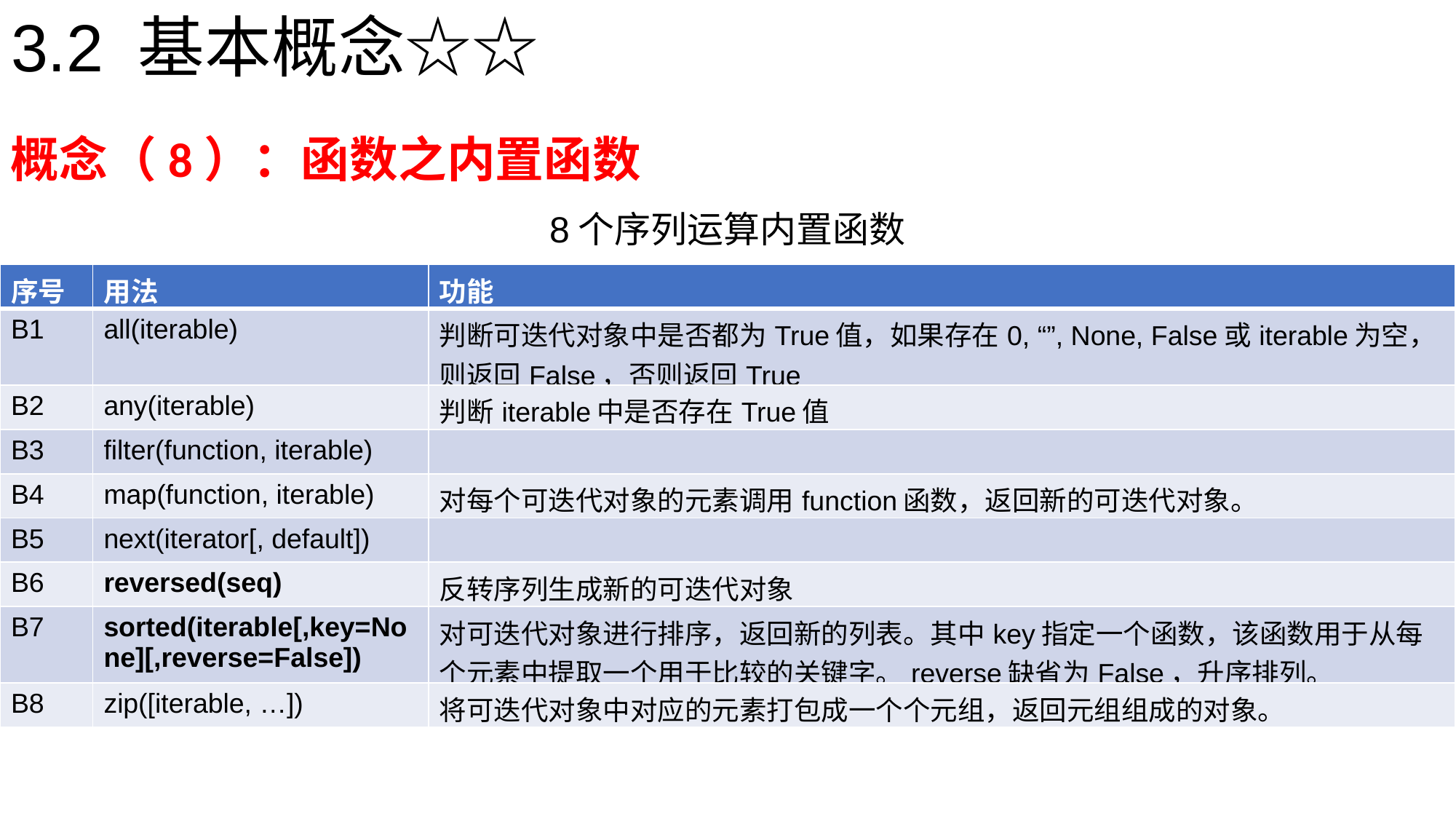

# 3.2 基本概念☆☆
概念（8）：函数之内置函数
8个序列运算内置函数
| 序号 | 用法 | 功能 |
| --- | --- | --- |
| B1 | all(iterable) | 判断可迭代对象中是否都为True值，如果存在0, “”, None, False或iterable为空，则返回False，否则返回True |
| B2 | any(iterable) | 判断iterable中是否存在True值 |
| B3 | filter(function, iterable) |  |
| B4 | map(function, iterable) | 对每个可迭代对象的元素调用function函数，返回新的可迭代对象。 |
| B5 | next(iterator[, default]) |  |
| B6 | reversed(seq) | 反转序列生成新的可迭代对象 |
| B7 | sorted(iterable[,key=None][,reverse=False]) | 对可迭代对象进行排序，返回新的列表。其中key指定一个函数，该函数用于从每个元素中提取一个用于比较的关键字。reverse缺省为False，升序排列。 |
| B8 | zip([iterable, …]) | 将可迭代对象中对应的元素打包成一个个元组，返回元组组成的对象。 |